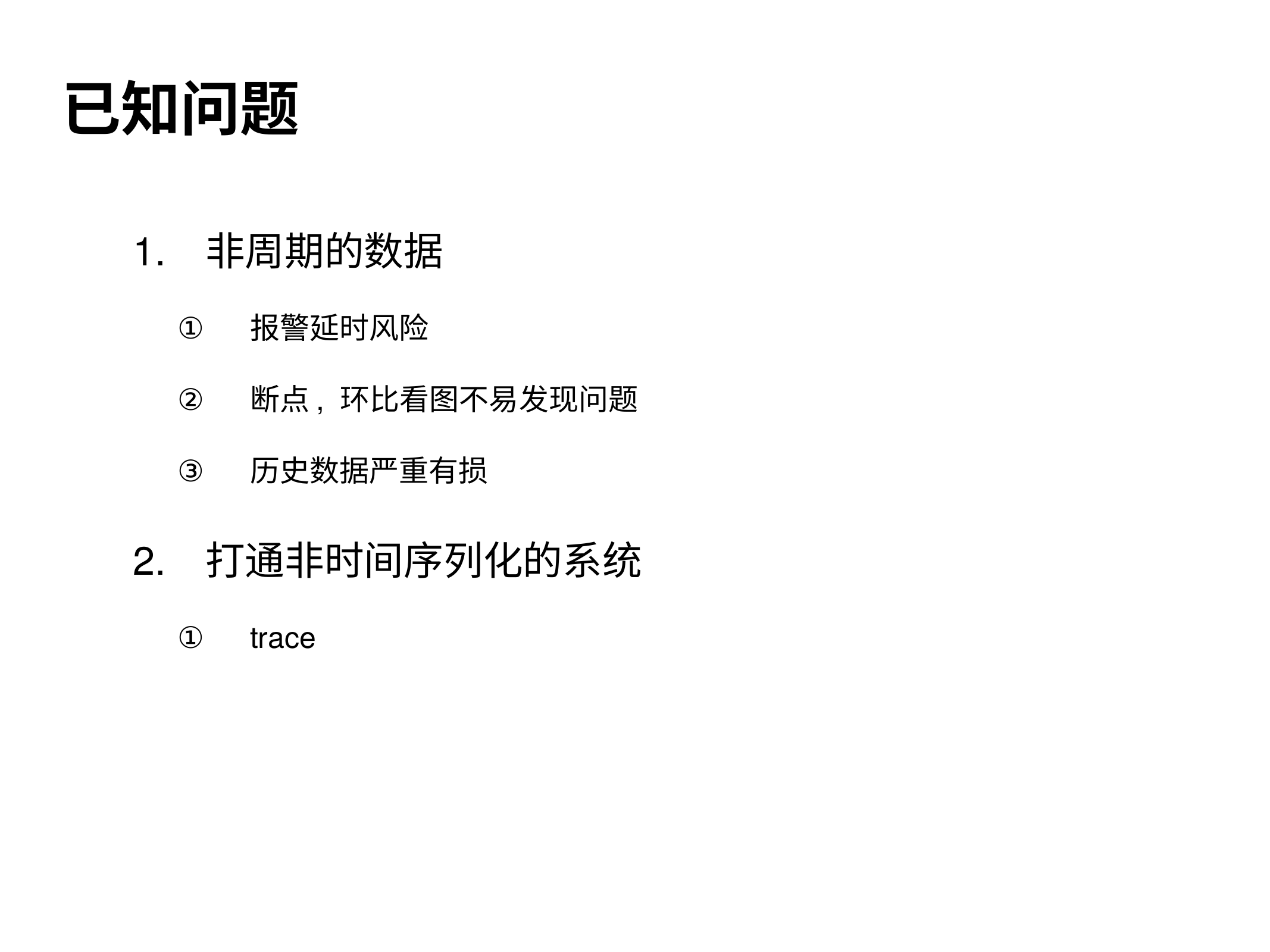

已知问题
非周期的数据
报警延时风险
断点, 环比看图不易发现问题
历史数据严重有损
打通非时间序列化的系统
trace